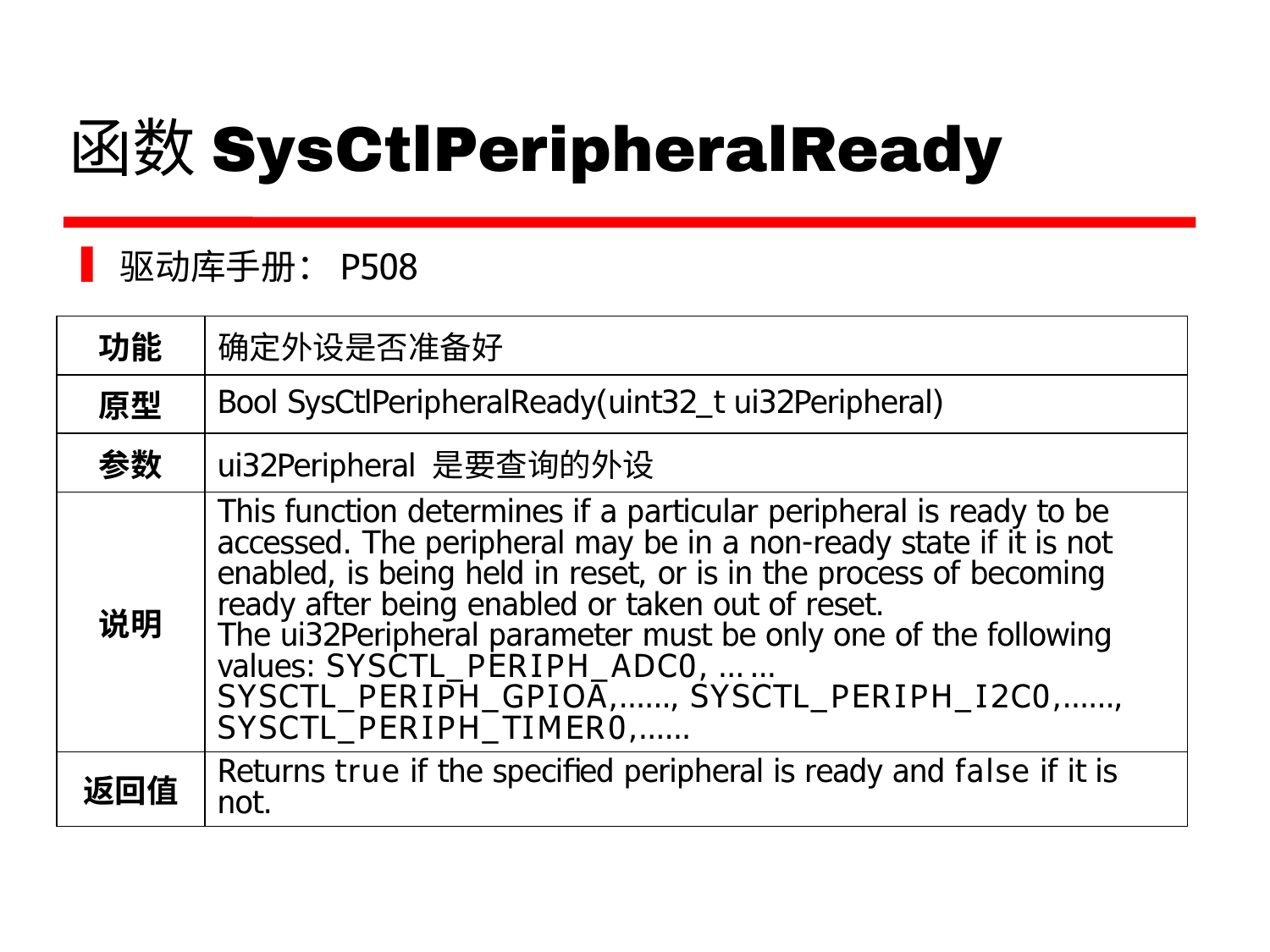

# 函数SysCtlPeripheralReady
驱动库手册：P508
| 功能 | 确定外设是否准备好 |
| --- | --- |
| 原型 | Bool SysCtlPeripheralReady(uint32\_t ui32Peripheral) |
| 参数 | ui32Peripheral 是要查询的外设 |
| 说明 | This function determines if a particular peripheral is ready to be accessed. The peripheral may be in a non-ready state if it is not enabled, is being held in reset, or is in the process of becoming ready after being enabled or taken out of reset. The ui32Peripheral parameter must be only one of the following values: SYSCTL\_PERIPH\_ADC0, …… SYSCTL\_PERIPH\_GPIOA,……, SYSCTL\_PERIPH\_I2C0,……, SYSCTL\_PERIPH\_TIMER0,…… |
| 返回值 | Returns true if the specified peripheral is ready and false if it is not. |